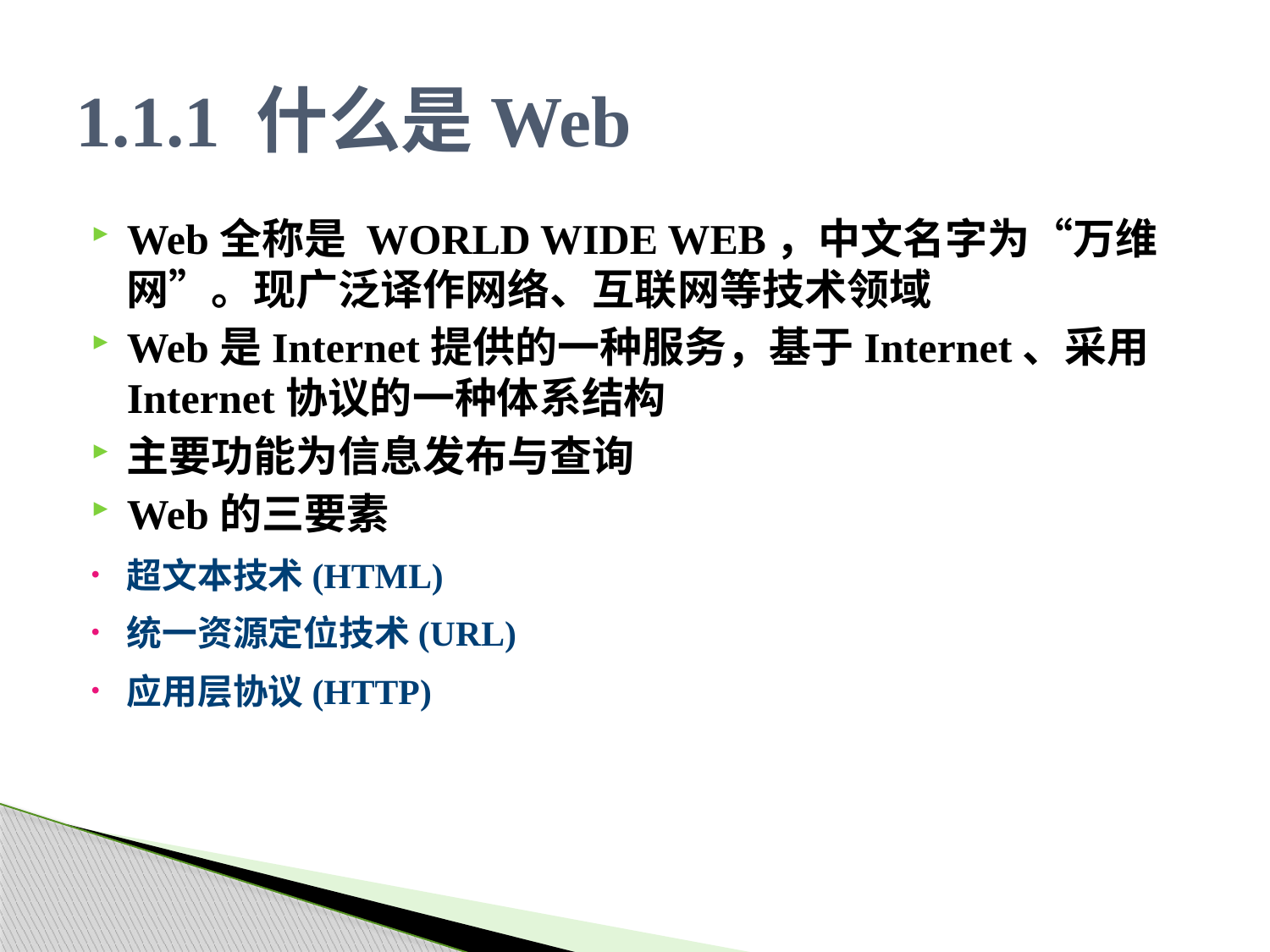

# 1.1.1 什么是Web
Web全称是 WORLD WIDE WEB，中文名字为“万维网”。现广泛译作网络、互联网等技术领域
Web是Internet提供的一种服务，基于Internet、采用Internet协议的一种体系结构
主要功能为信息发布与查询
Web的三要素
超文本技术(HTML)
统一资源定位技术(URL)
应用层协议(HTTP)